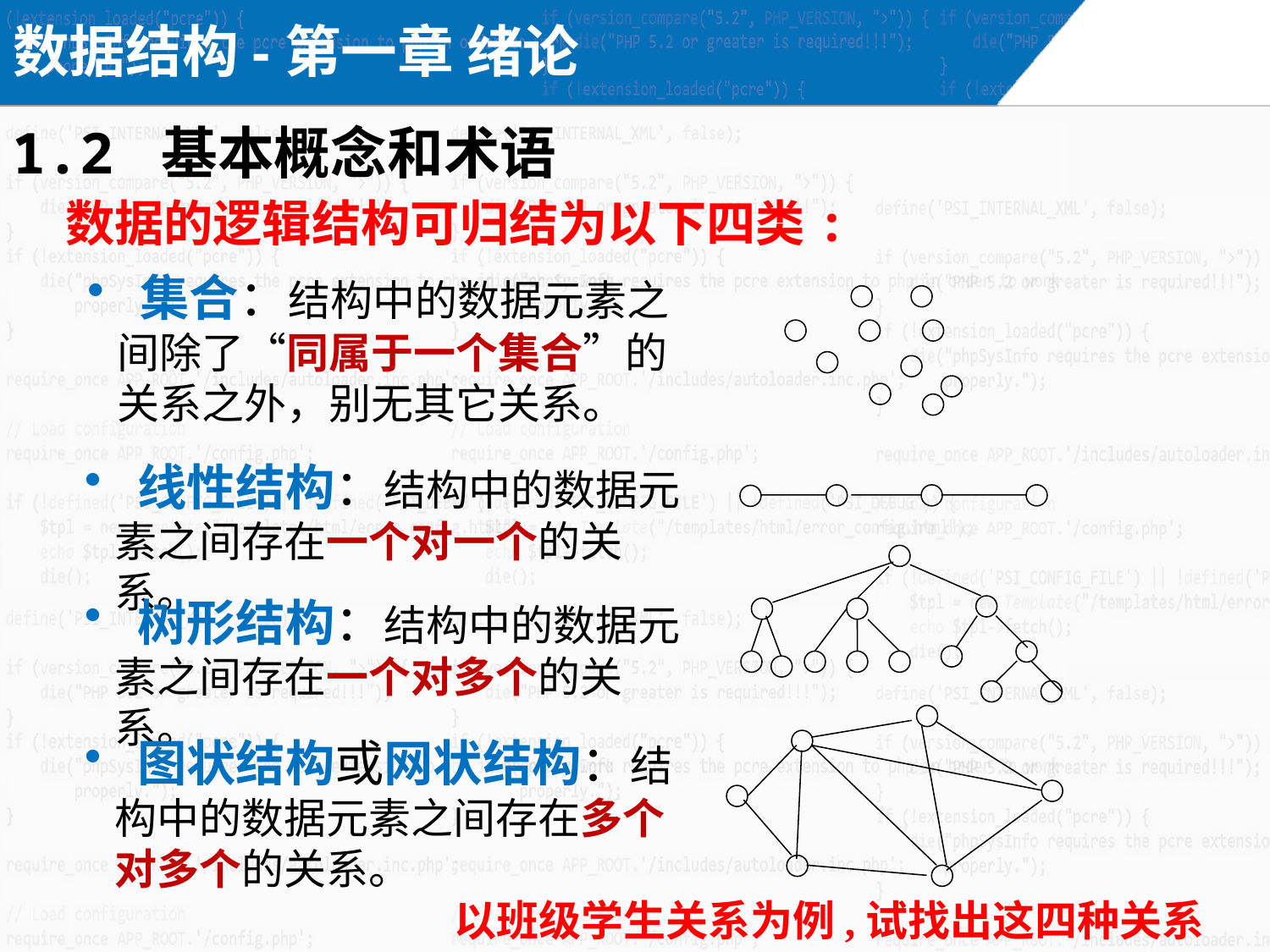

数据结构-第一章 绪论
1.2 基本概念和术语
数据的逻辑结构可归结为以下四类:
 集合：结构中的数据元素之间除了“同属于一个集合”的关系之外，别无其它关系。

 线性结构：结构中的数据元素之间存在一个对一个的关系。

 树形结构：结构中的数据元素之间存在一个对多个的关系。

 图状结构或网状结构：结构中的数据元素之间存在多个对多个的关系。
以班级学生关系为例,试找出这四种关系